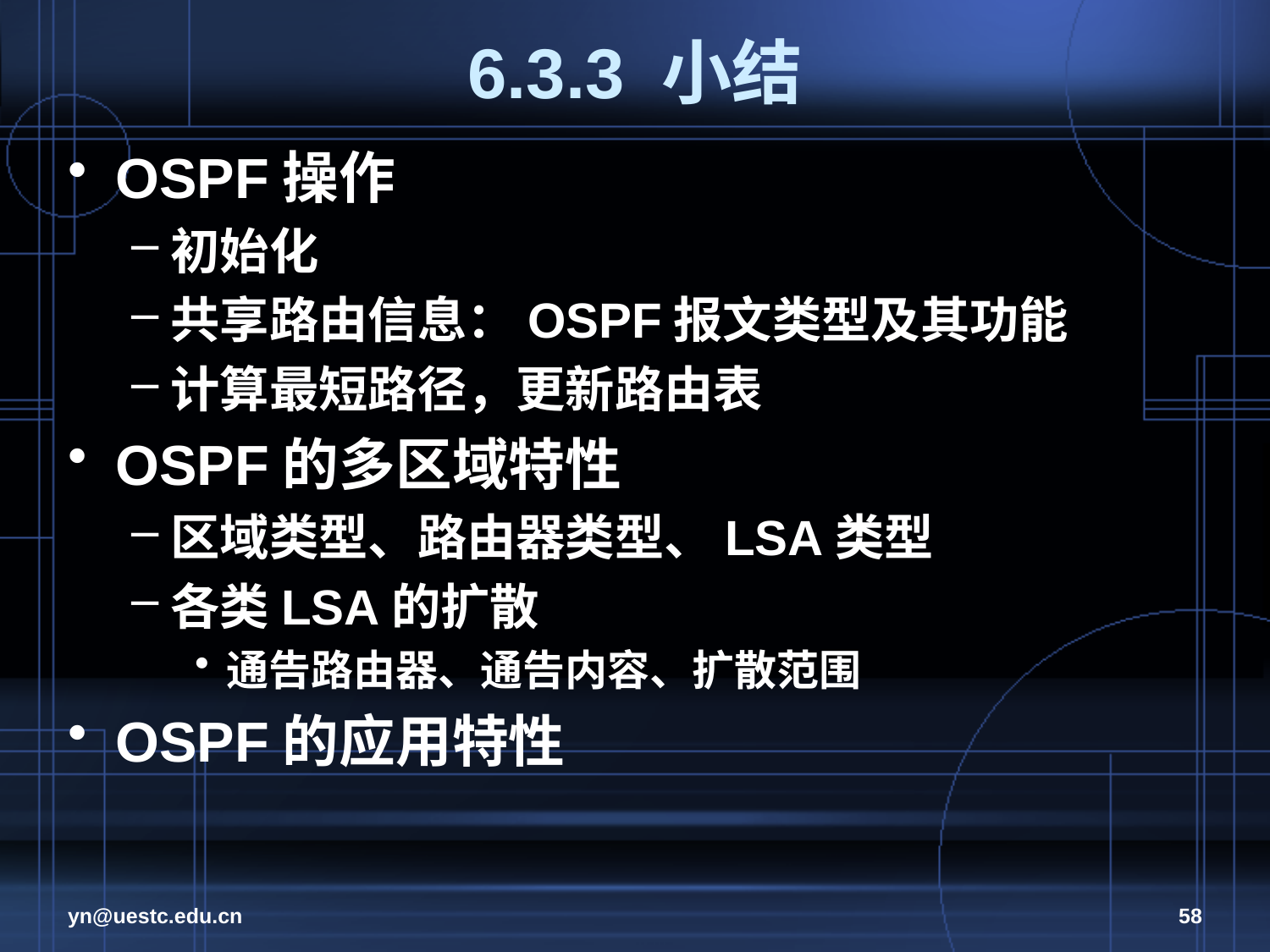

# 6.3.3 小结
OSPF操作
初始化
共享路由信息：OSPF报文类型及其功能
计算最短路径，更新路由表
OSPF的多区域特性
区域类型、路由器类型、LSA类型
各类LSA的扩散
通告路由器、通告内容、扩散范围
OSPF的应用特性
yn@uestc.edu.cn
58